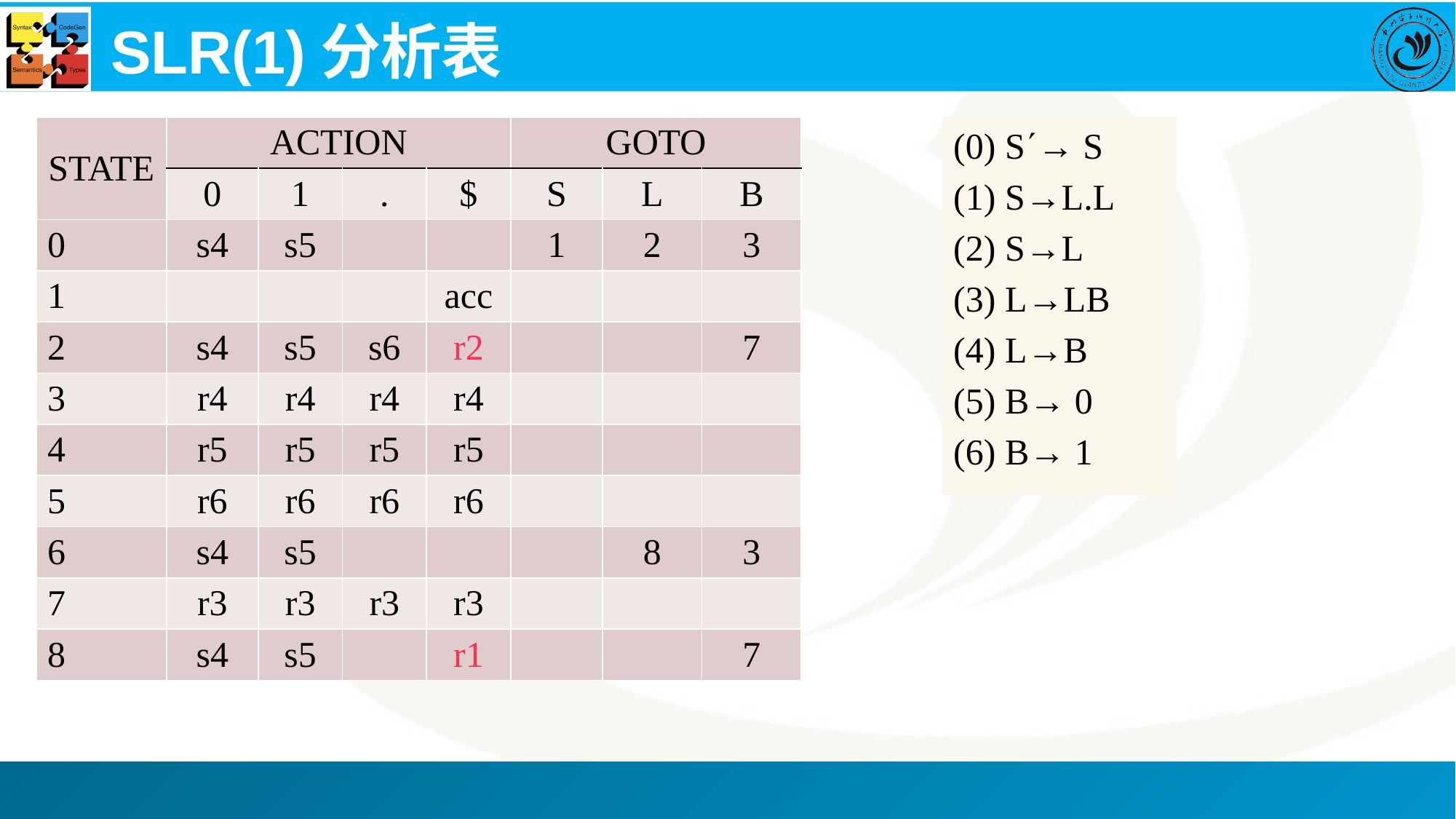

# SLR(1)分析表
| STATE | ACTION |  |  |  | GOTO |  |  |
| --- | --- | --- | --- | --- | --- | --- | --- |
|  | 0 | 1 | . | $ | S | L | B |
| 0 | s4 | s5 |  |  | 1 | 2 | 3 |
| 1 |  |  |  | acc |  |  |  |
| 2 | s4 | s5 | s6 | r2 |  |  | 7 |
| 3 | r4 | r4 | r4 | r4 |  |  |  |
| 4 | r5 | r5 | r5 | r5 |  |  |  |
| 5 | r6 | r6 | r6 | r6 |  |  |  |
| 6 | s4 | s5 |  |  |  | 8 | 3 |
| 7 | r3 | r3 | r3 | r3 |  |  |  |
| 8 | s4 | s5 |  | r1 |  |  | 7 |
(0) S′→ S
(1) S→L.L
(2) S→L
(3) L→LB
(4) L→B
(5) B→ 0
(6) B→ 1